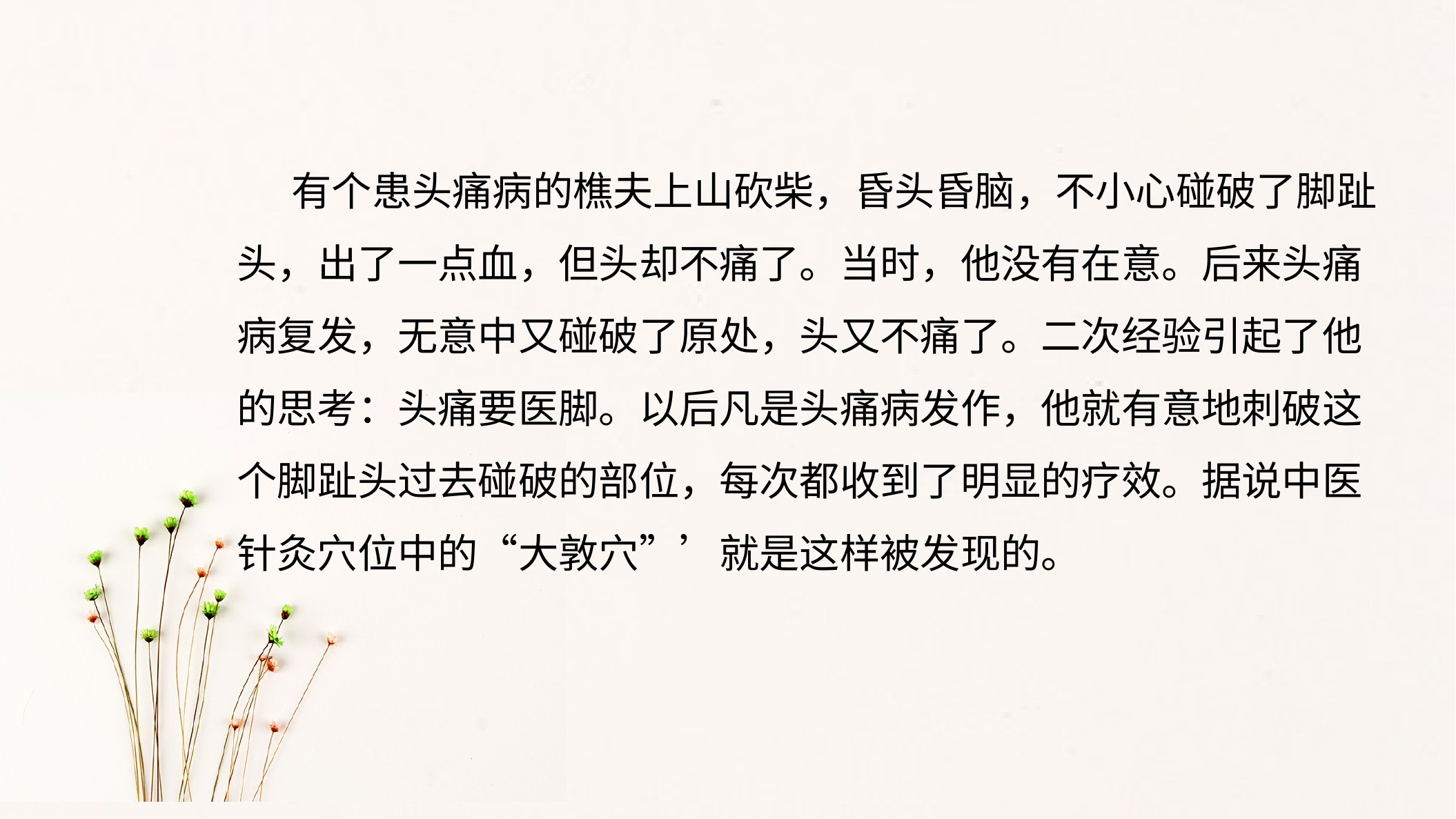

有个患头痛病的樵夫上山砍柴，昏头昏脑，不小心碰破了脚趾头，出了一点血，但头却不痛了。当时，他没有在意。后来头痛病复发，无意中又碰破了原处，头又不痛了。二次经验引起了他的思考：头痛要医脚。以后凡是头痛病发作，他就有意地刺破这个脚趾头过去碰破的部位，每次都收到了明显的疗效。据说中医针灸穴位中的“大敦穴”’就是这样被发现的。